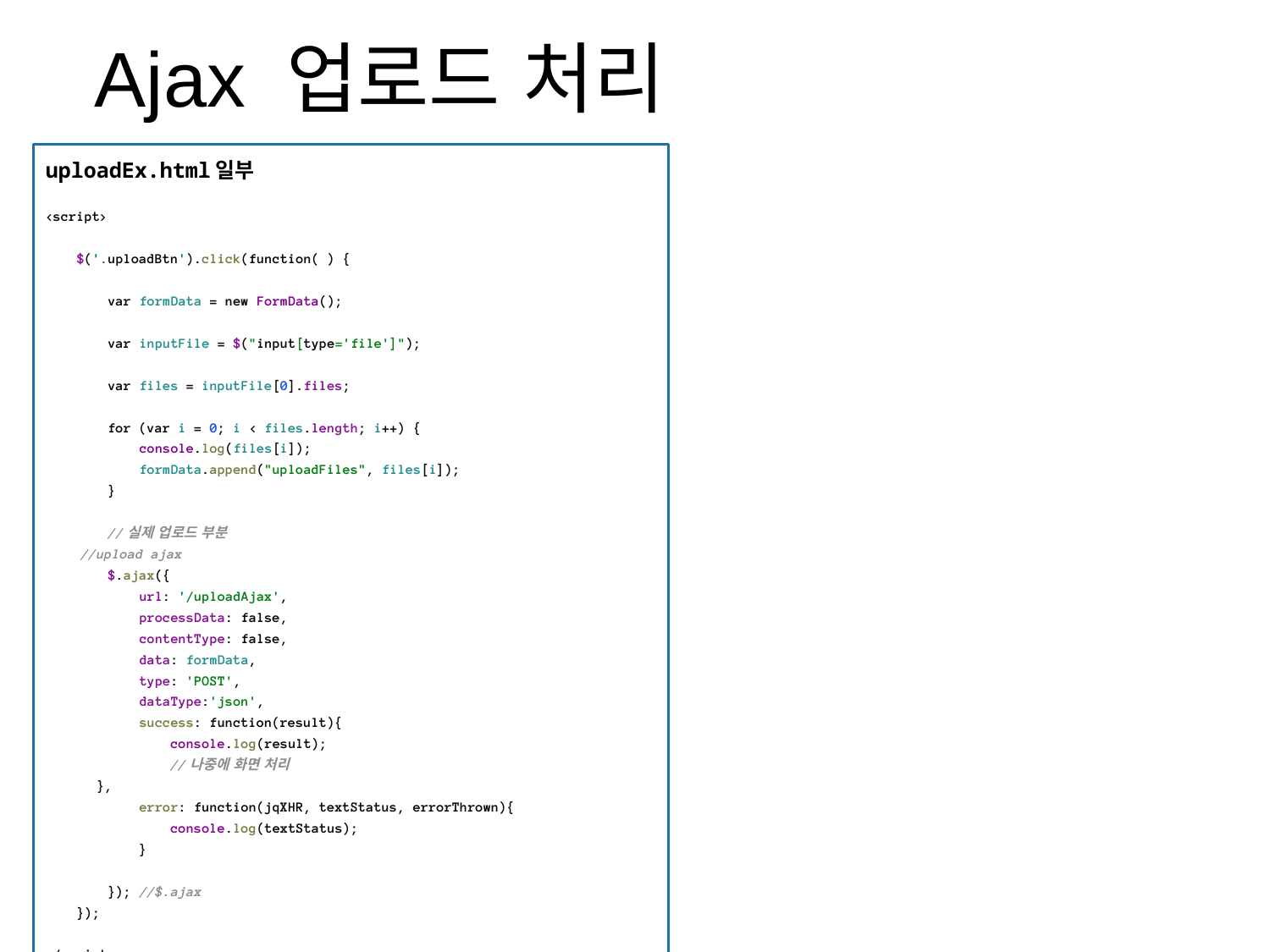

# Ajax 업로드 처리
uploadEx.html일부
<script>
    $('.uploadBtn').click(function( ) {
        var formData = new FormData();
        var inputFile = $("input[type='file']");
        var files = inputFile[0].files;
        for (var i = 0; i < files.length; i++) {
            console.log(files[i]);
            formData.append("uploadFiles", files[i]);
        }
        //실제 업로드 부분
        //upload ajax
        $.ajax({
            url: '/uploadAjax',
            processData: false,
            contentType: false,
            data: formData,
            type: 'POST',
            dataType:'json',
            success: function(result){
                console.log(result);
                //나중에 화면 처리
            },
            error: function(jqXHR, textStatus, errorThrown){
                console.log(textStatus);
            }
        }); //$.ajax
    });
</script>